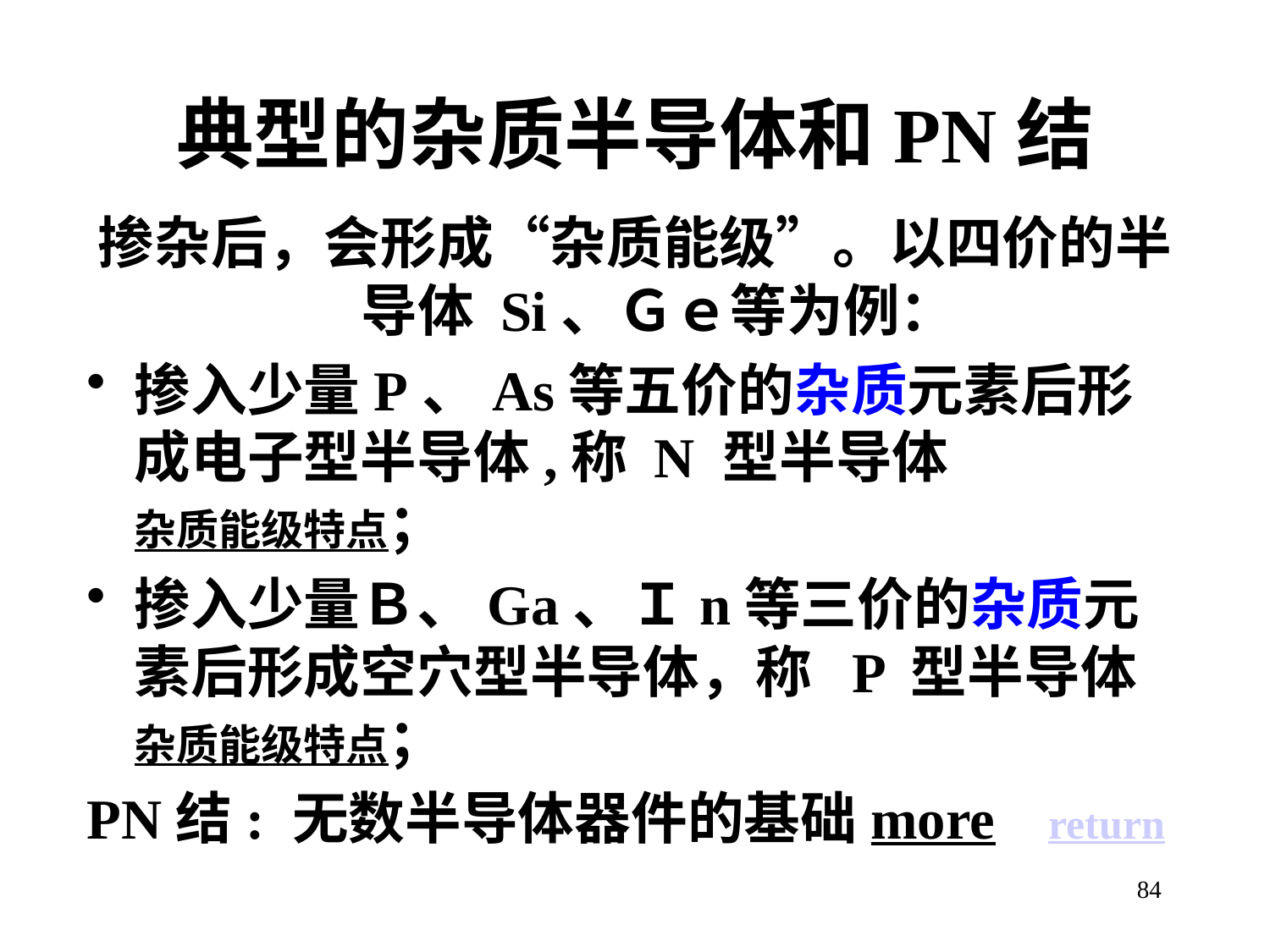

# 典型的杂质半导体和PN结
掺杂后，会形成“杂质能级”。以四价的半导体 Si、Ｇｅ等为例：
掺入少量P、As等五价的杂质元素后形成电子型半导体,称 N 型半导体杂质能级特点；
掺入少量Ｂ、Ga、Ｉn等三价的杂质元素后形成空穴型半导体，称  P 型半导体杂质能级特点；
PN结: 无数半导体器件的基础more     return
84